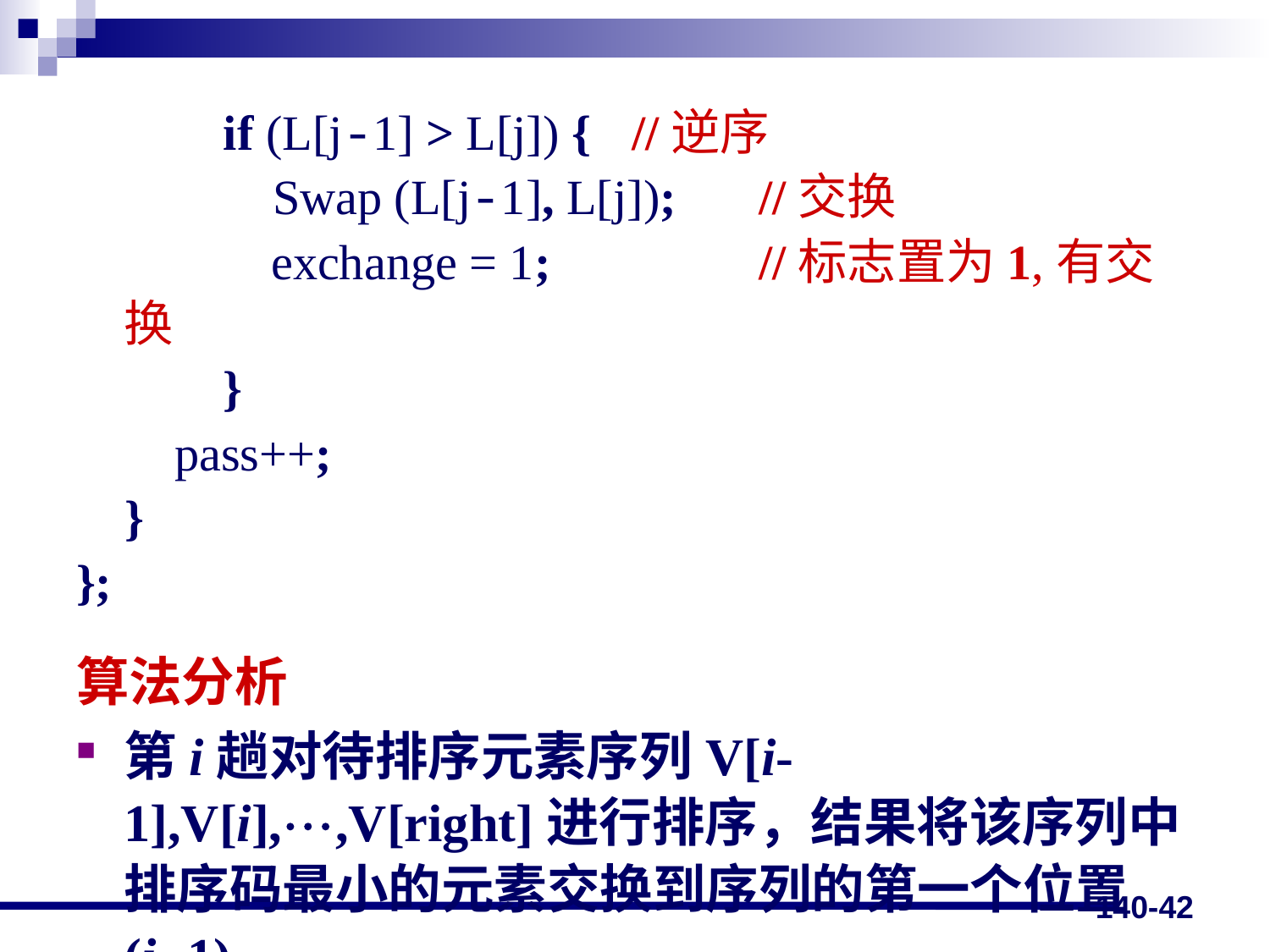

if (L[j-1] > L[j]) { 	//逆序
                Swap (L[j-1], L[j]); 	//交换
	            exchange = 1;        	//标志置为1,有交换
            }
        pass++;
    }
};

算法分析
第i趟对待排序元素序列V[i-1],V[i],…,V[right]进行排序，结果将该序列中排序码最小的元素交换到序列的第一个位置(i-1)。
140-42